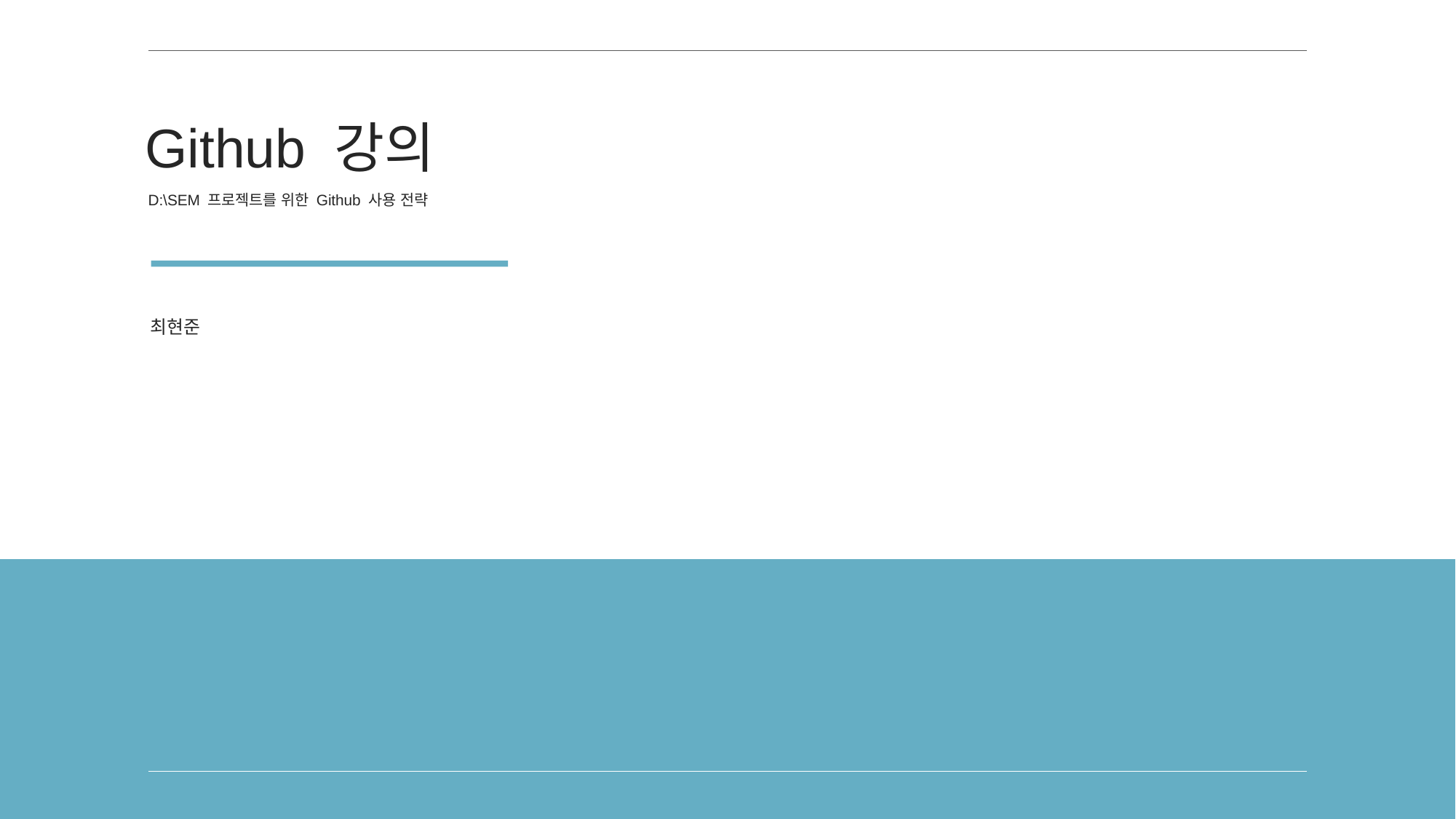

Github 강의
D:\SEM 프로젝트를 위한 Github 사용 전략

최현준

1